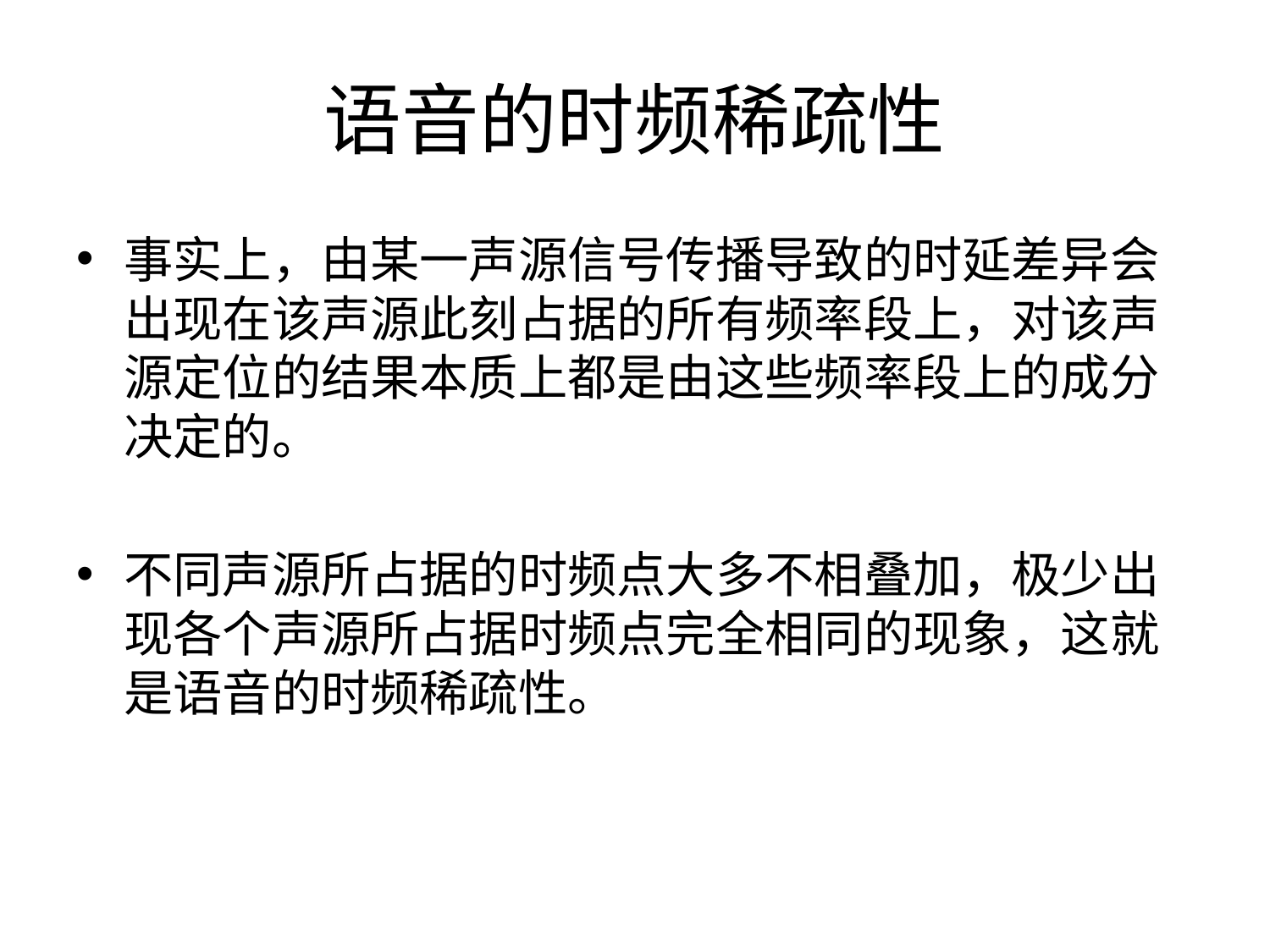

# 语音的时频稀疏性
事实上，由某一声源信号传播导致的时延差异会出现在该声源此刻占据的所有频率段上，对该声源定位的结果本质上都是由这些频率段上的成分决定的。

不同声源所占据的时频点大多不相叠加，极少出现各个声源所占据时频点完全相同的现象，这就是语音的时频稀疏性。